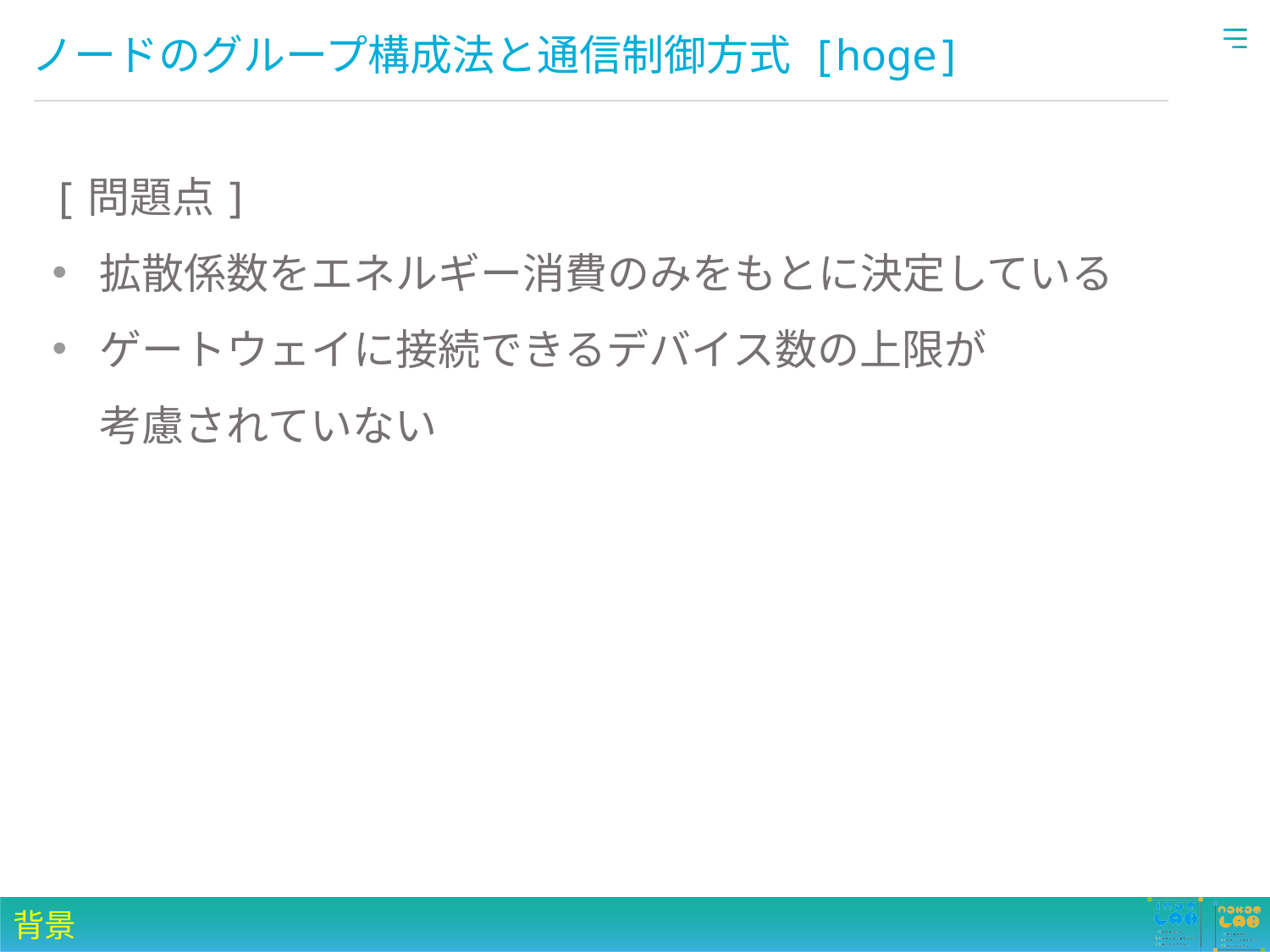

# ノードのグループ構成法と通信制御方式 [hoge]
[問題点]
拡散係数をエネルギー消費のみをもとに決定している
ゲートウェイに接続できるデバイス数の上限が
考慮されていない
背景